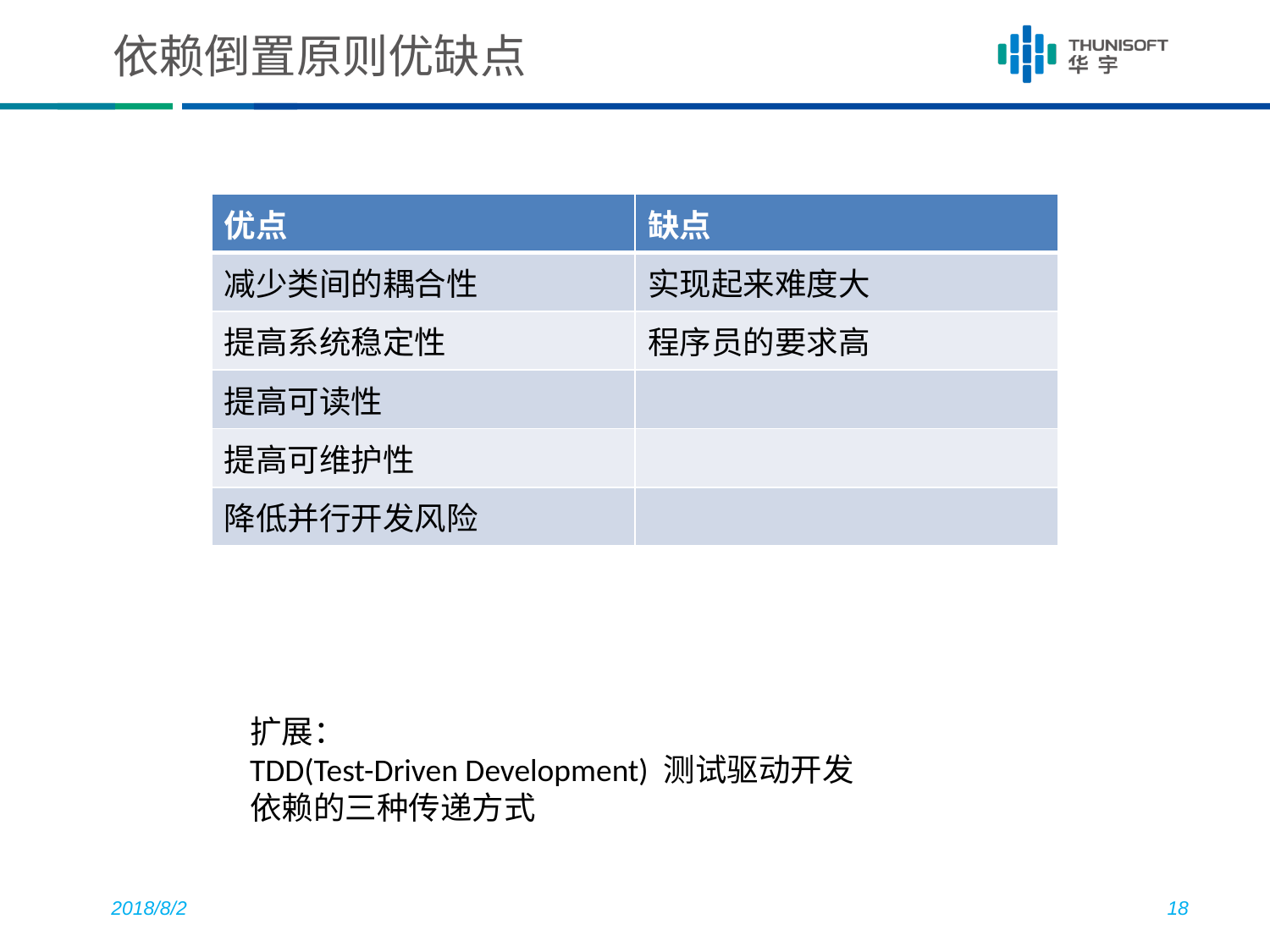

# 依赖倒置原则优缺点
| 优点 | 缺点 |
| --- | --- |
| 减少类间的耦合性 | 实现起来难度大 |
| 提高系统稳定性 | 程序员的要求高 |
| 提高可读性 |  |
| 提高可维护性 |  |
| 降低并行开发风险 |  |
扩展：
TDD(Test-Driven Development) 测试驱动开发
依赖的三种传递方式
2018/8/2
18